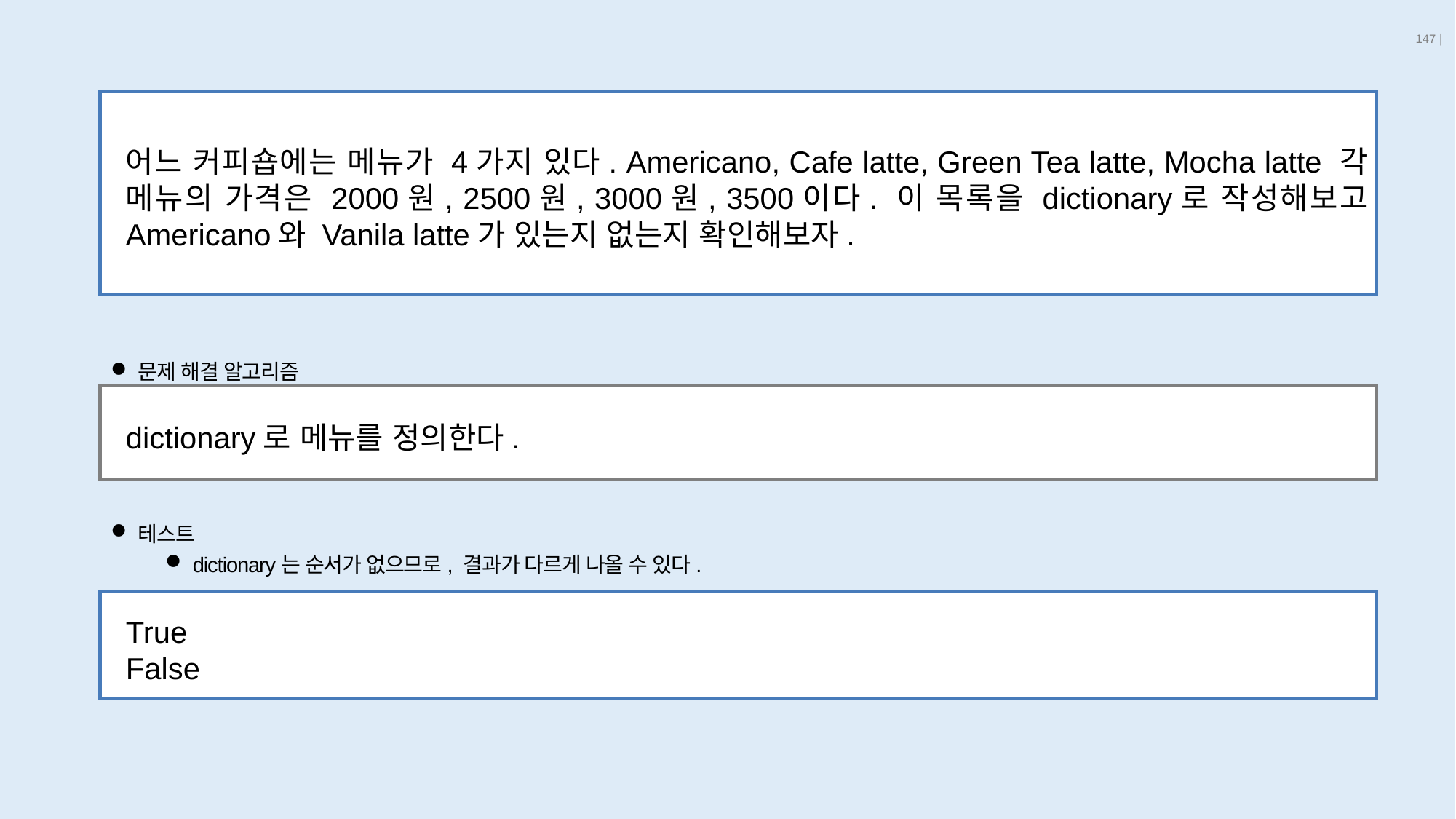

147

문제 해결 알고리즘

테스트
dictionary는 순서가 없으므로, 결과가 다르게 나올 수 있다.

어느 커피숍에는 메뉴가 4가지 있다. Americano, Cafe latte, Green Tea latte, Mocha latte 각 메뉴의 가격은 2000원, 2500원, 3000원, 3500이다. 이 목록을 dictionary로 작성해보고 Americano와 Vanila latte가 있는지 없는지 확인해보자.
dictionary로 메뉴를 정의한다.
True
False